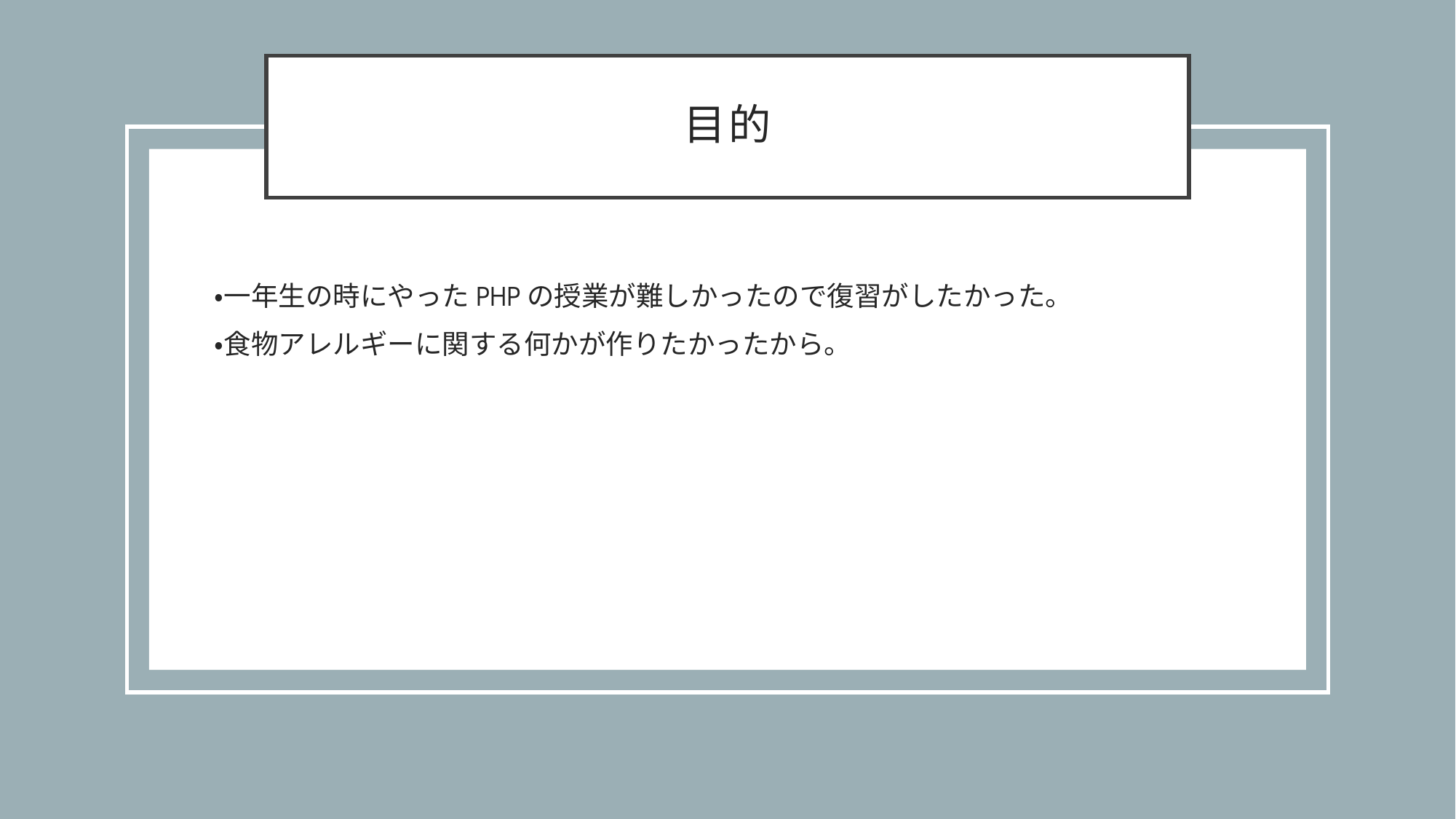

# 目的

・一年生の時にやったPHPの授業が難しかったので復習がしたかった。
・食物アレルギーに関する何かが作りたかったから。